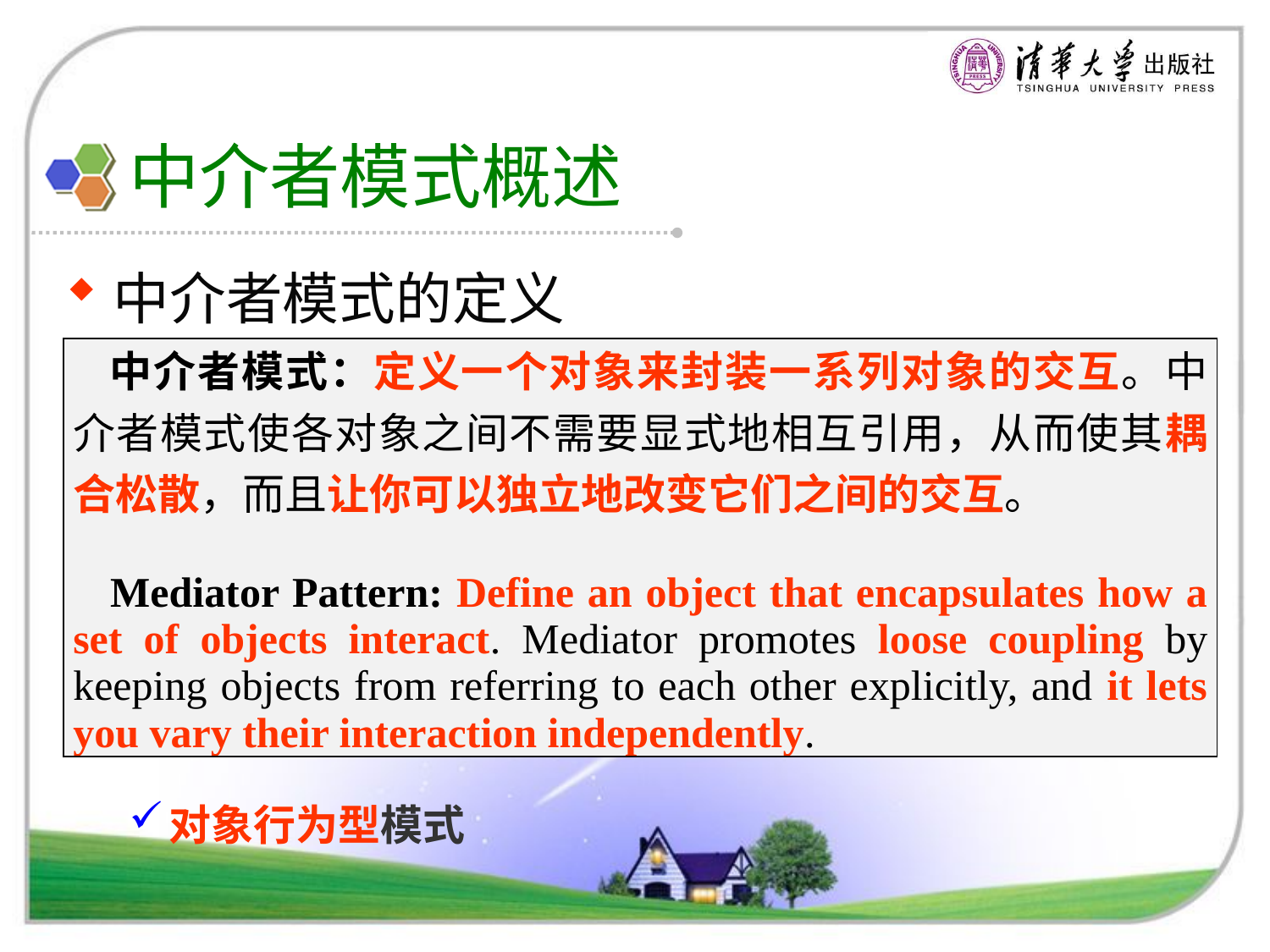

# 中介者模式概述
中介者模式的定义

对象行为型模式
| 中介者模式：定义一个对象来封装一系列对象的交互。中介者模式使各对象之间不需要显式地相互引用，从而使其耦合松散，而且让你可以独立地改变它们之间的交互。 Mediator Pattern: Define an object that encapsulates how a set of objects interact. Mediator promotes loose coupling by keeping objects from referring to each other explicitly, and it lets you vary their interaction independently. |
| --- |